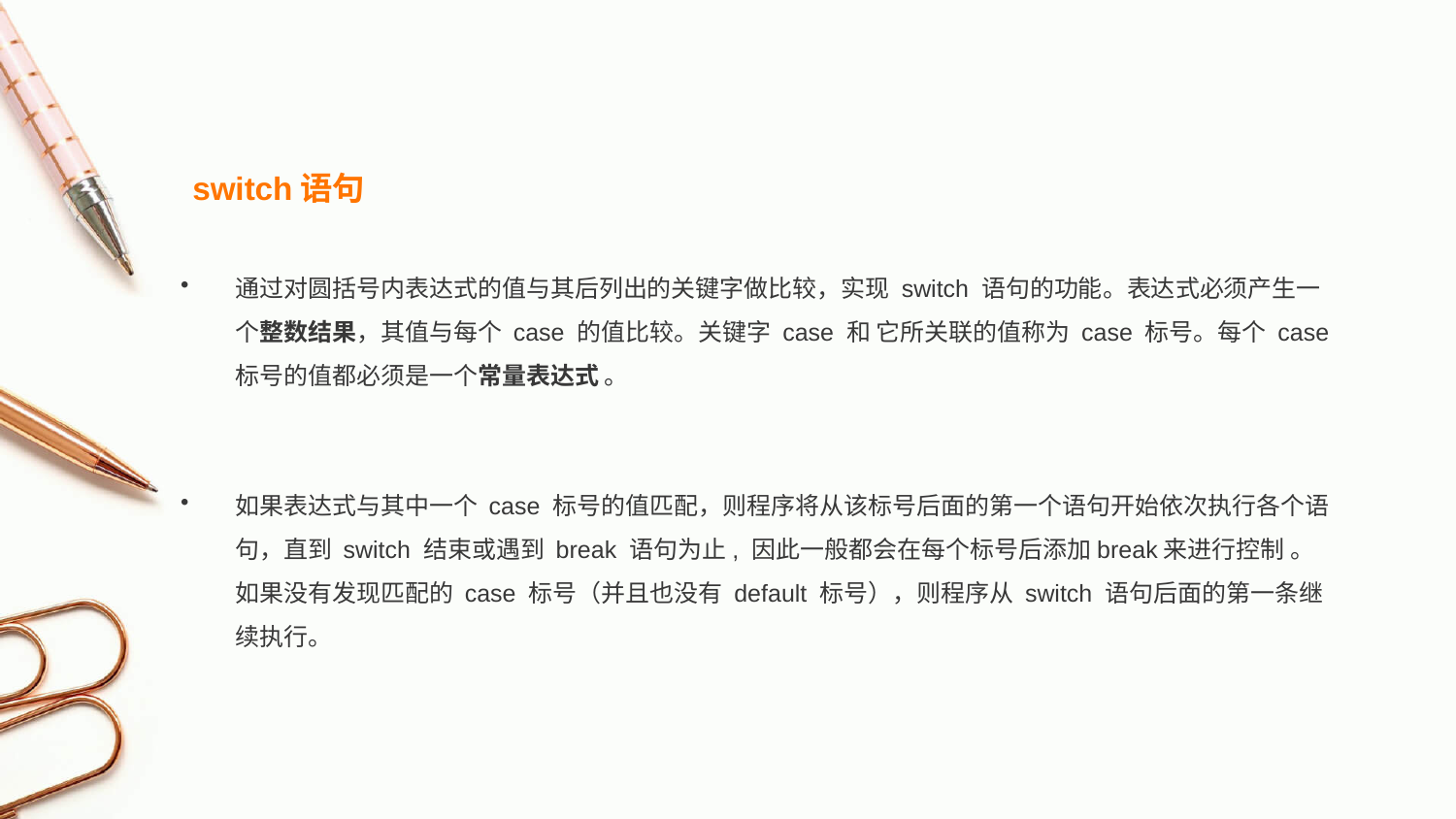

switch语句
通过对圆括号内表达式的值与其后列出的关键字做比较，实现 switch 语句的功能。表达式必须产生一个整数结果，其值与每个 case 的值比较。关键字 case 和 它所关联的值称为 case 标号。每个 case 标号的值都必须是一个常量表达式 。

如果表达式与其中一个 case 标号的值匹配，则程序将从该标号后面的第一个语句开始依次执行各个语句，直到 switch 结束或遇到 break 语句为止, 因此一般都会在每个标号后添加break来进行控制 。如果没有发现匹配的 case 标号（并且也没有 default 标号），则程序从 switch 语句后面的第一条继续执行。